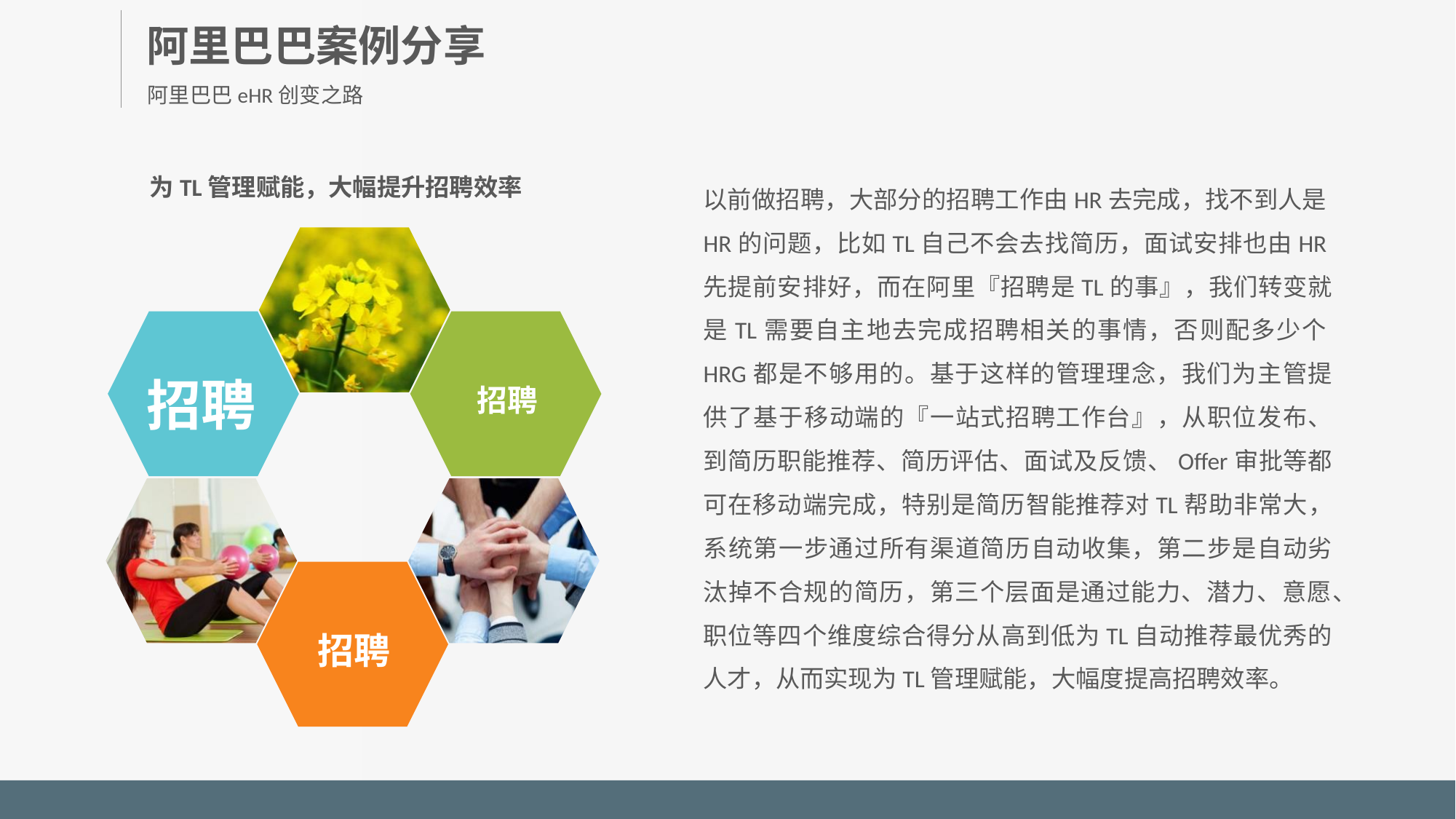

阿里巴巴案例分享
阿里巴巴eHR创变之路
为TL管理赋能，大幅提升招聘效率
以前做招聘，大部分的招聘工作由HR去完成，找不到人是HR的问题，比如TL自己不会去找简历，面试安排也由HR先提前安排好，而在阿里『招聘是TL的事』，我们转变就是TL需要自主地去完成招聘相关的事情，否则配多少个HRG都是不够用的。基于这样的管理理念，我们为主管提供了基于移动端的『一站式招聘工作台』，从职位发布、到简历职能推荐、简历评估、面试及反馈、Offer审批等都可在移动端完成，特别是简历智能推荐对TL帮助非常大，系统第一步通过所有渠道简历自动收集，第二步是自动劣汰掉不合规的简历，第三个层面是通过能力、潜力、意愿、职位等四个维度综合得分从高到低为TL自动推荐最优秀的人才，从而实现为TL管理赋能，大幅度提高招聘效率。

招聘
招聘

招聘